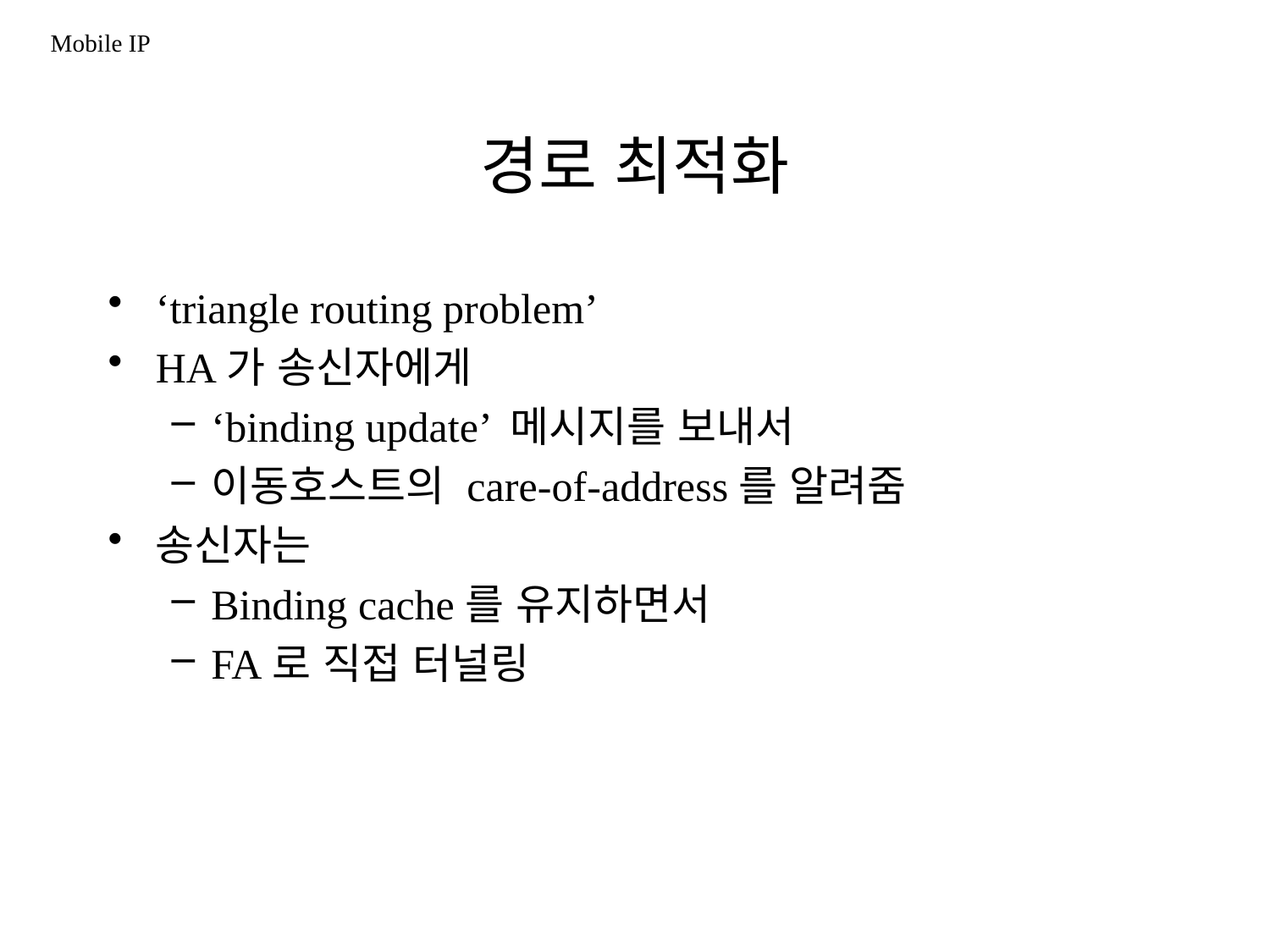

Mobile IP
# 경로 최적화
‘triangle routing problem’
HA가 송신자에게
‘binding update’ 메시지를 보내서
이동호스트의 care-of-address를 알려줌
송신자는
Binding cache를 유지하면서
FA로 직접 터널링